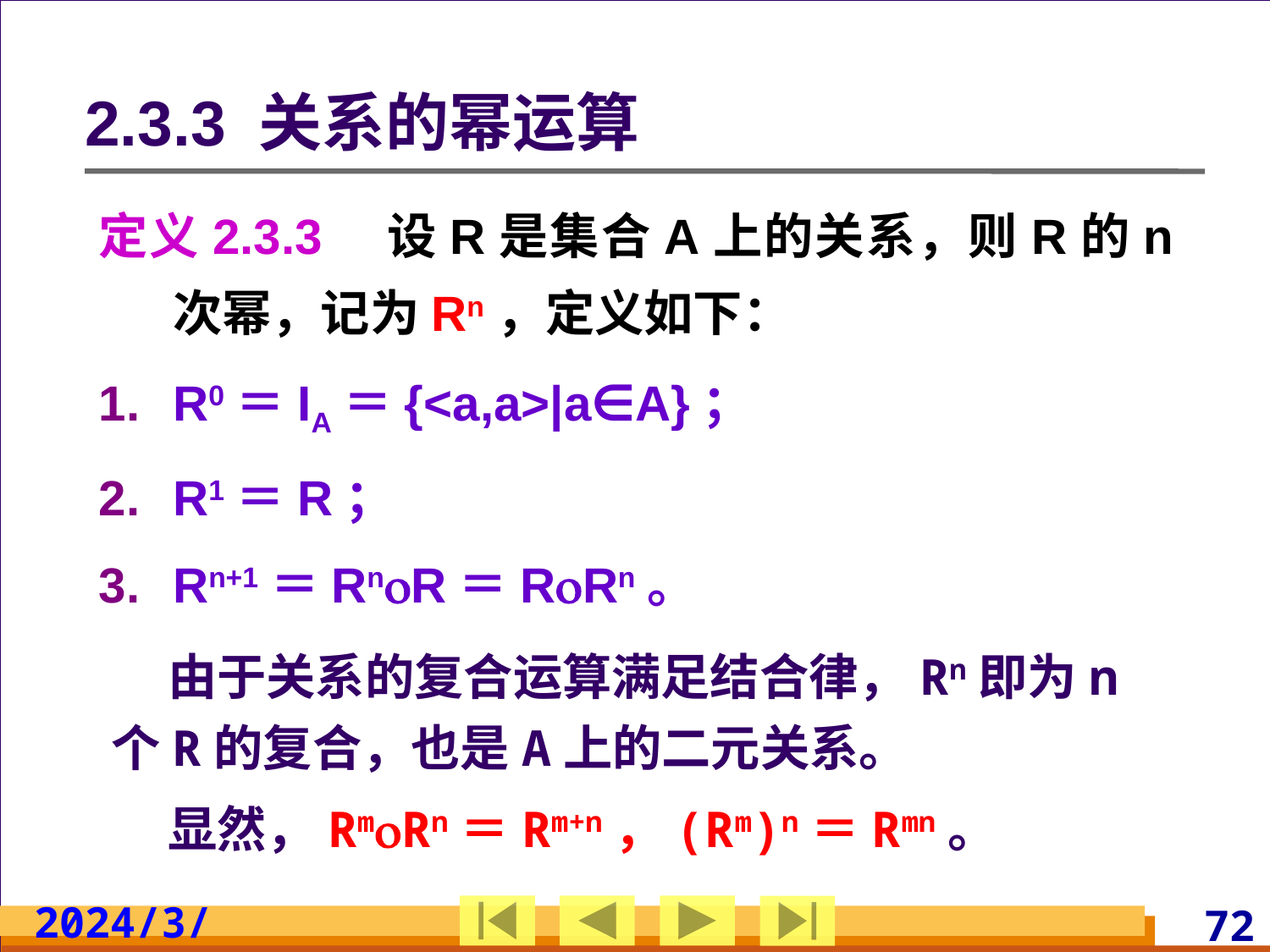

2.3.3 关系的幂运算
# 定义2.3.3　设R是集合A上的关系，则R的n次幂，记为Rn，定义如下：
R0＝IA＝{<a,a>|a∈A}；
R1＝R；
Rn+1＝RnοR＝RοRn。
    由于关系的复合运算满足结合律，Rn即为n个R的复合，也是A上的二元关系。
    显然，RmοRn＝Rm+n，(Rm)n＝Rmn。
2024/3/10